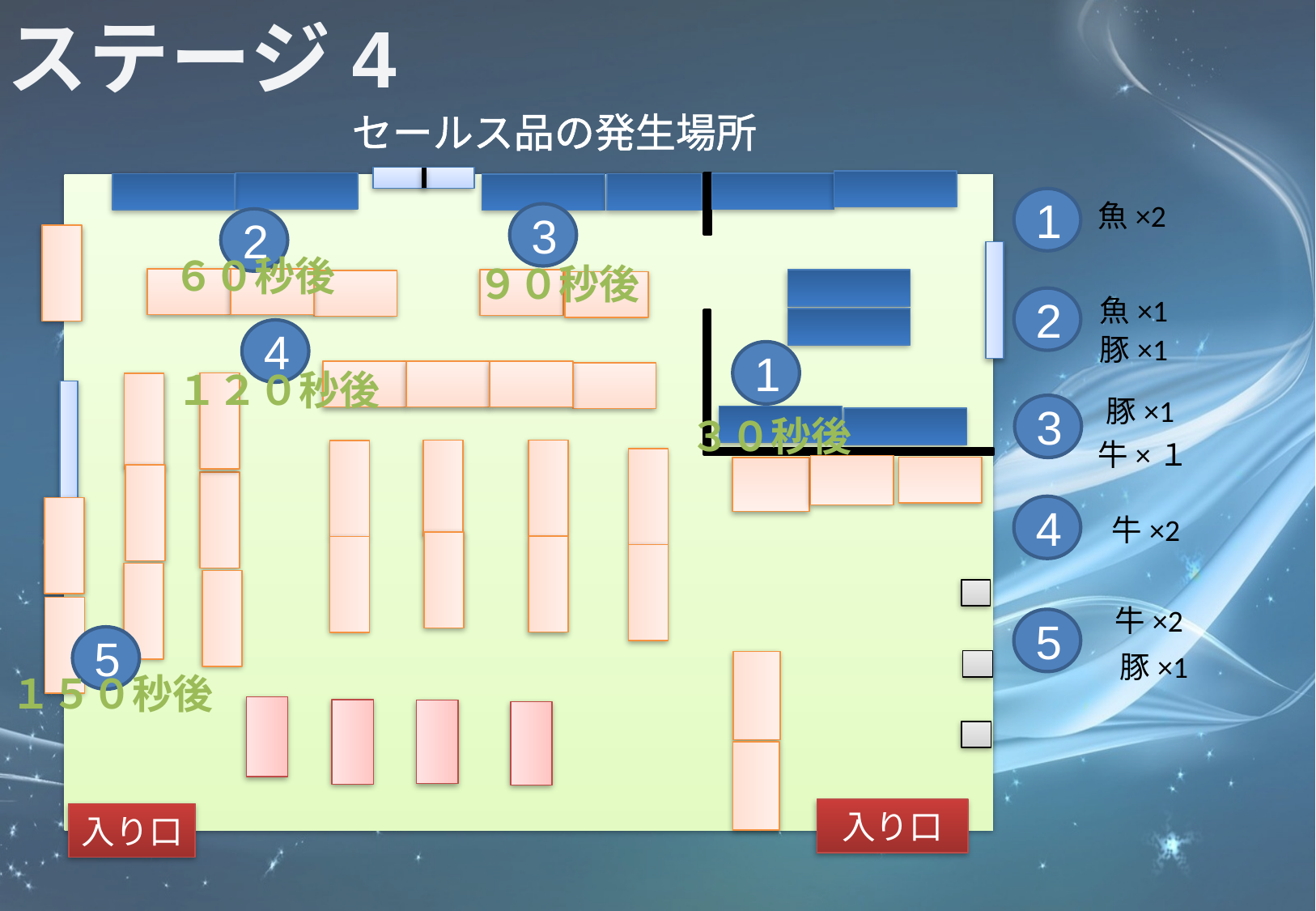

ステージ4
セールス品の発生場所

入り口

入り口
3
2
4
1
5
1
魚×2
６０秒後
９０秒後
魚×1
2
豚×1
１２０秒後
豚×1
3
３０秒後
牛×１
4
牛×2
牛×2
5
豚×1
１５０秒後